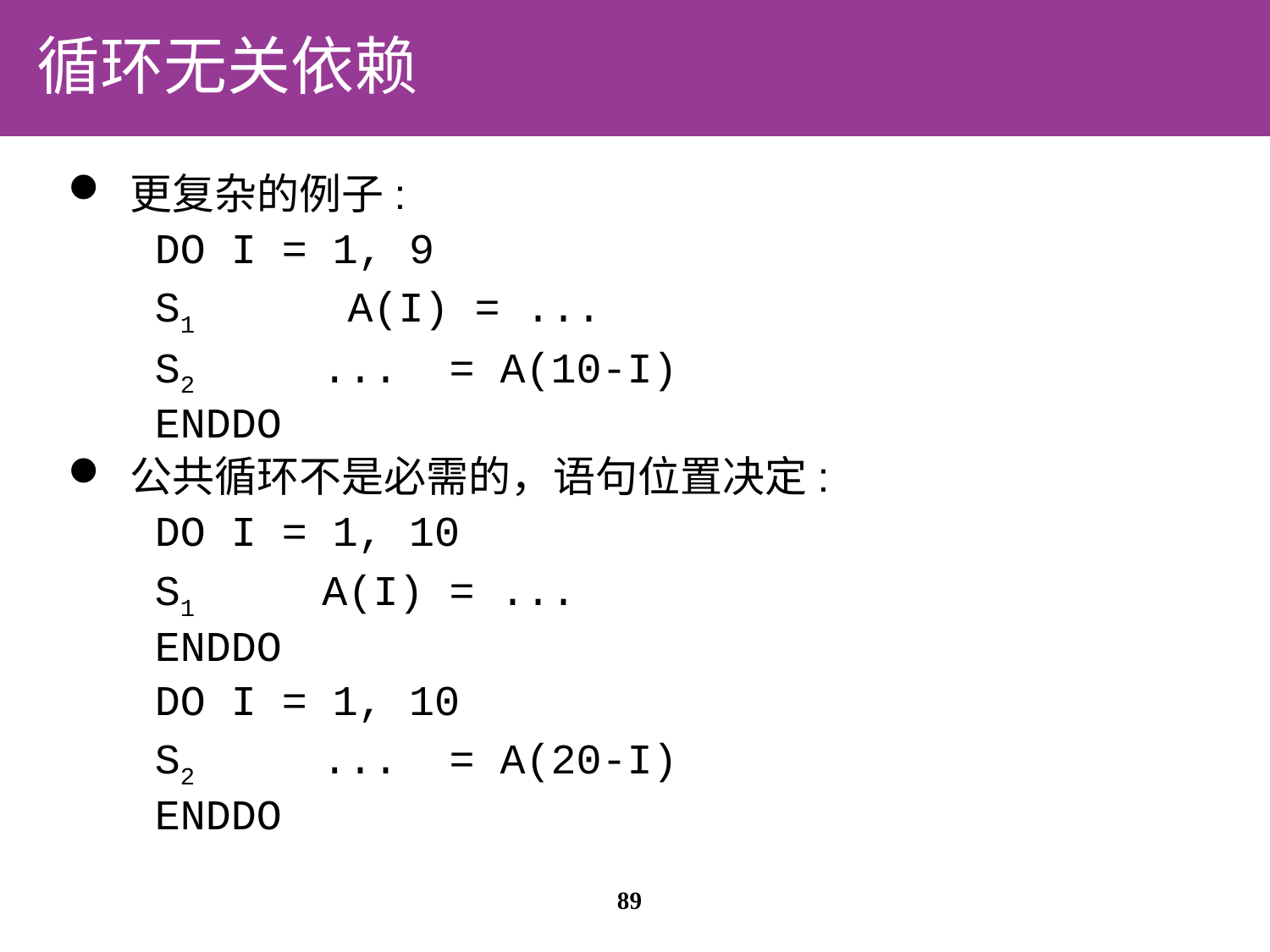

# 循环无关依赖
更复杂的例子:
DO I = 1, 9
S1      A(I) = ...
S2     ...  = A(10-I)
ENDDO
公共循环不是必需的，语句位置决定:
DO I = 1, 10
S1     A(I) = ...
ENDDO
DO I = 1, 10
S2     ...  = A(20-I)
ENDDO
89